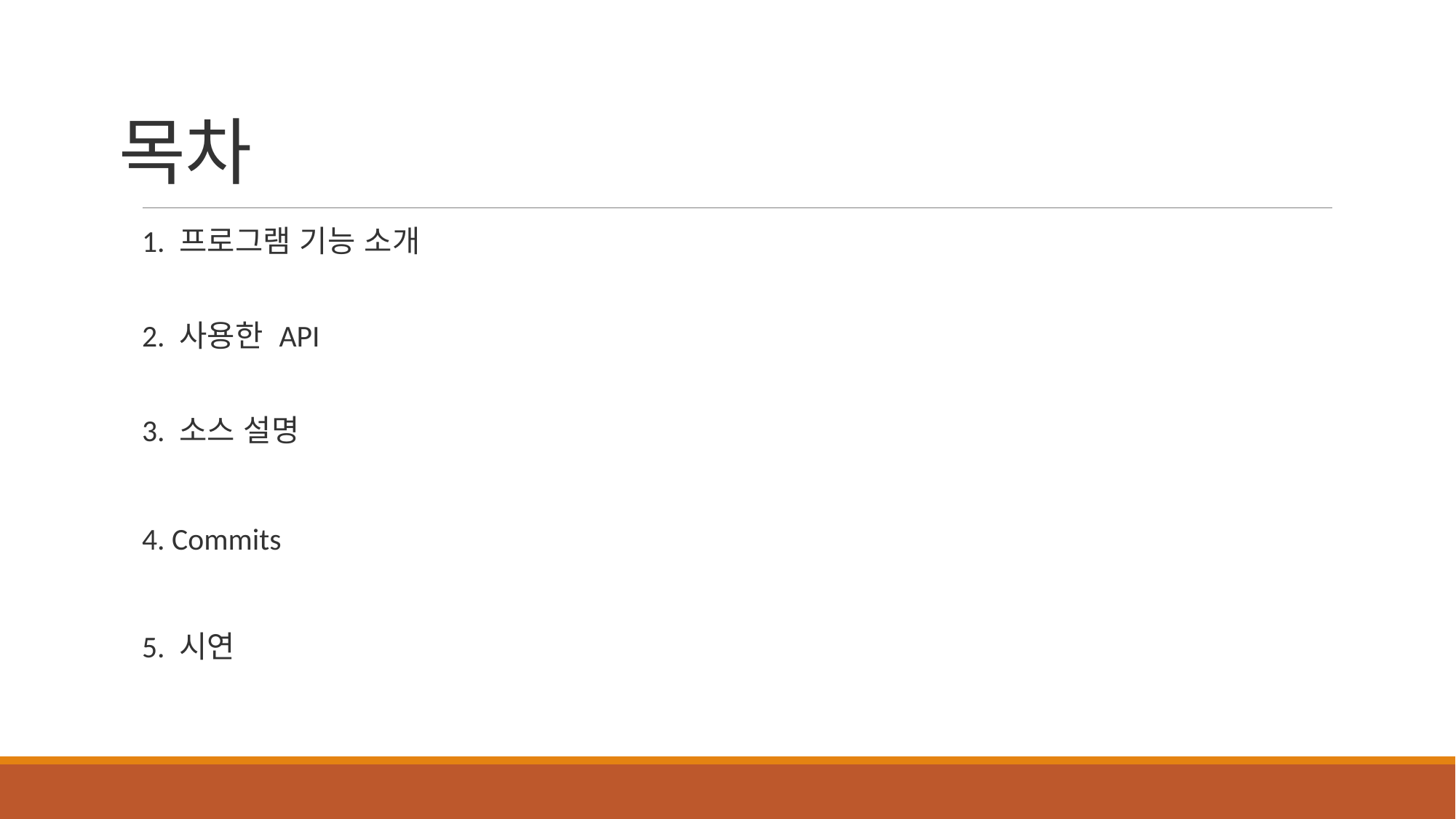

# 목차
1. 프로그램 기능 소개

2. 사용한 API

3. 소스 설명

4. Commits

5. 시연